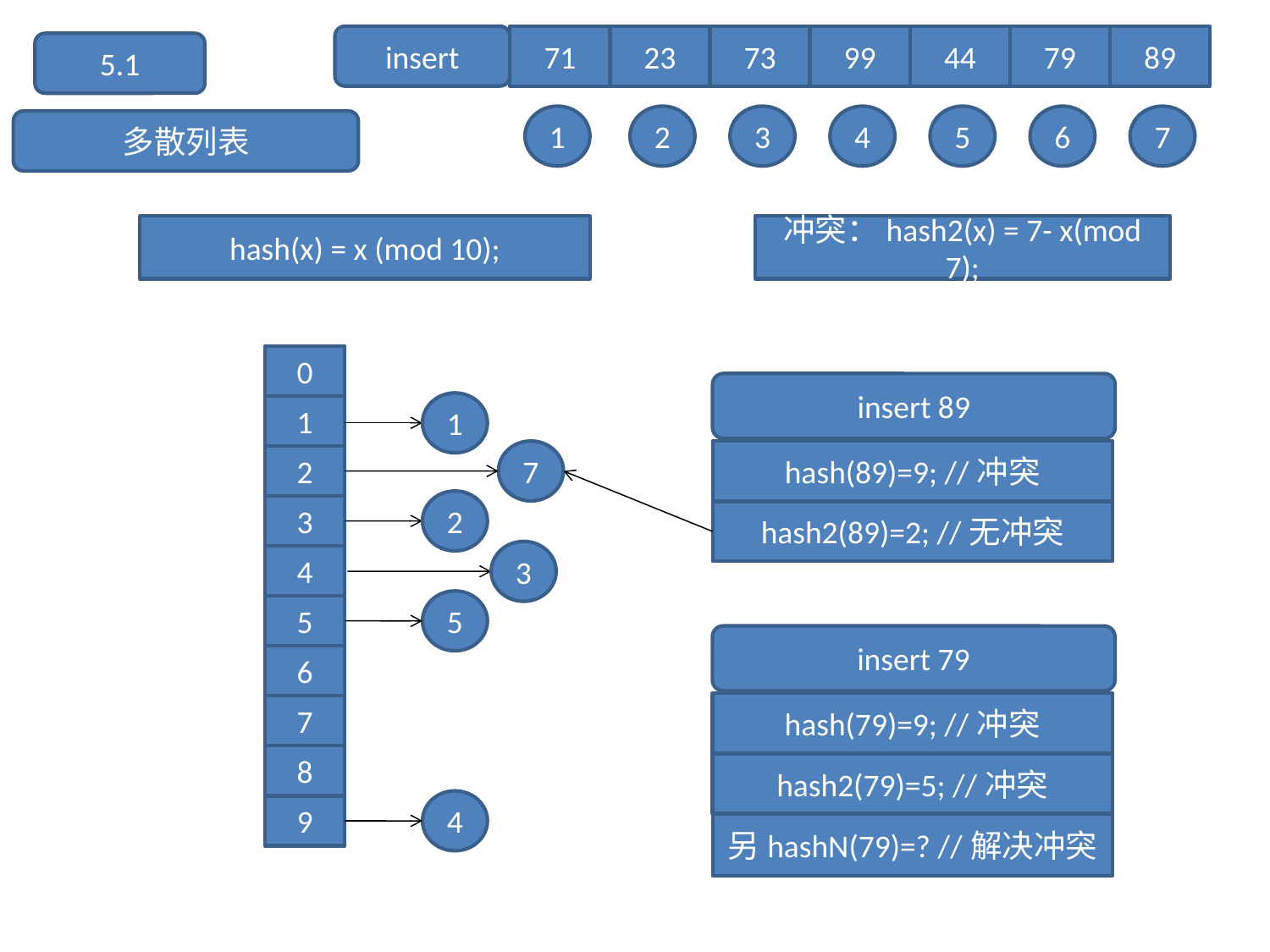

insert
71
23
73
99
44
79
89
5.1
1
2
3
4
5
6
7
多散列表
hash(x) = x (mod 10);
冲突：hash2(x) = 7- x(mod 7);
0
insert 89
1
1
7
hash(89)=9; //冲突
2
2
3
hash2(89)=2; //无冲突
3
4
5
5
insert 79
6
hash(79)=9; //冲突
7
8
hash2(79)=5; //冲突
4
9
另hashN(79)=? //解决冲突